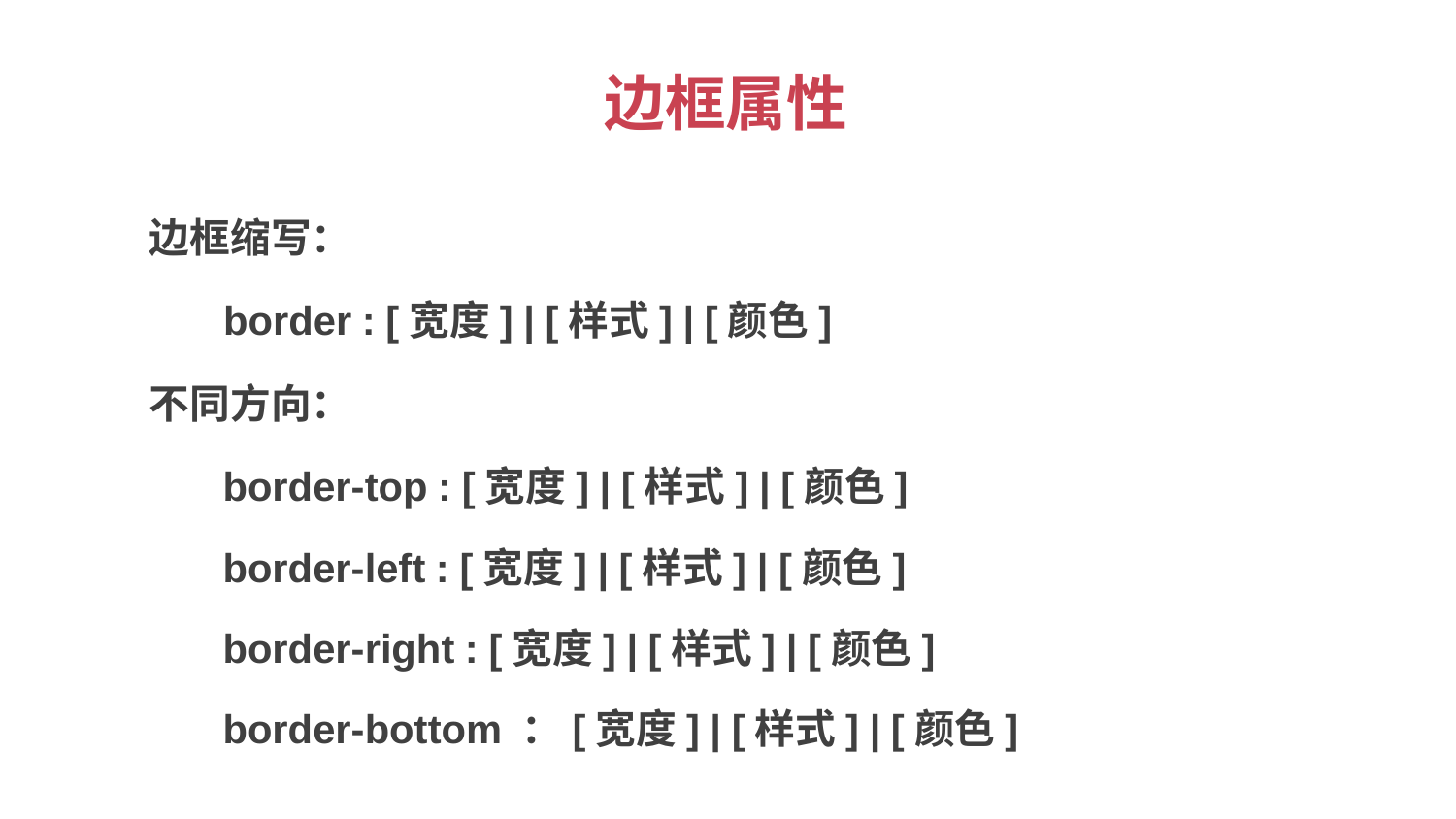

边框属性
边框缩写：
border : [宽度] | [样式] | [颜色]
不同方向：
border-top : [宽度] | [样式] | [颜色]

border-left : [宽度] | [样式] | [颜色]

border-right : [宽度] | [样式] | [颜色]

border-bottom ：[宽度] | [样式] | [颜色]